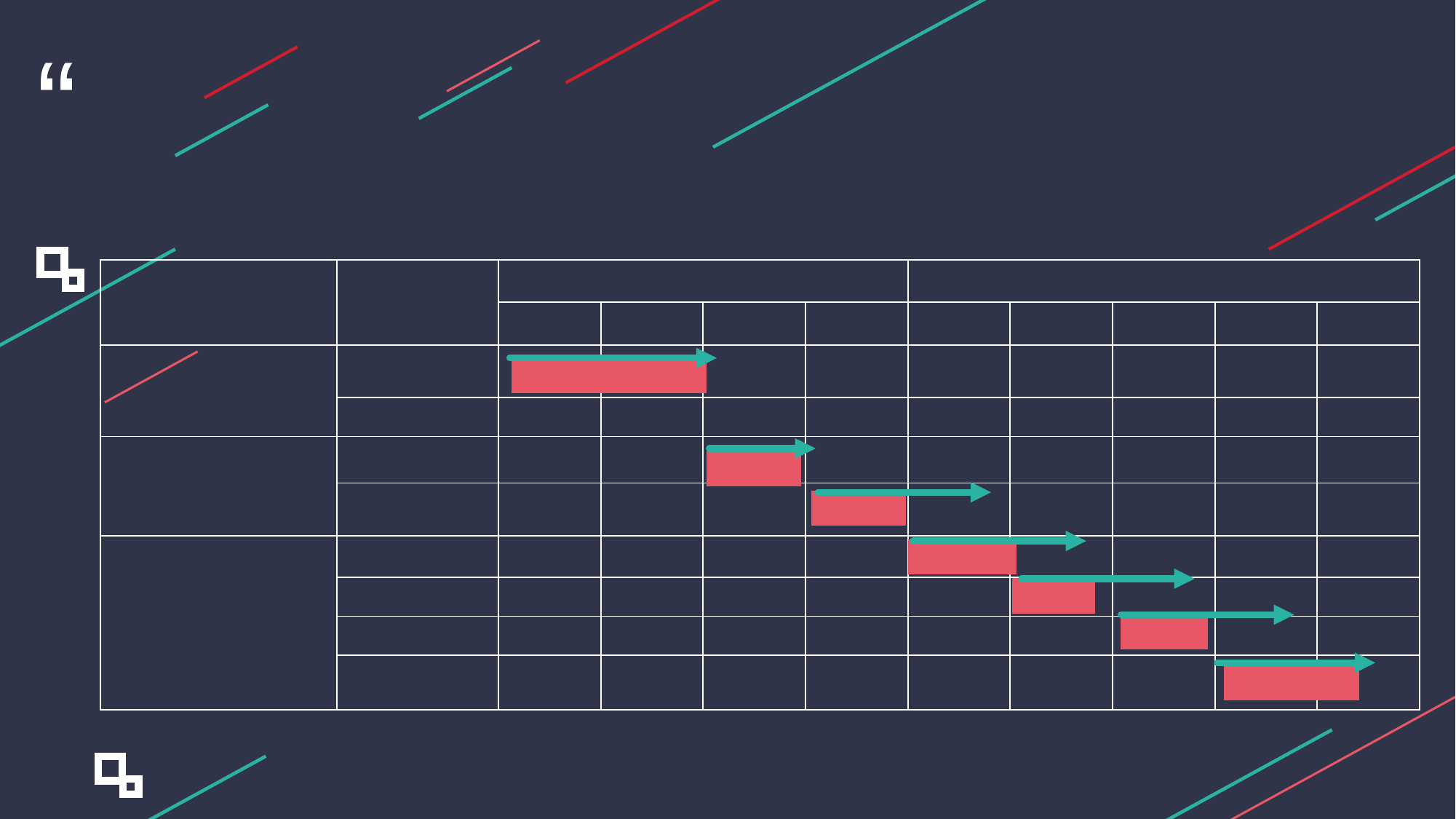

“
 06_일정

| 항목 | 과업 | 6월 |  |  |  | 7월 |  |  |  |  |
| --- | --- | --- | --- | --- | --- | --- | --- | --- | --- | --- |
|  |  | 1주 | 2주 | 3주 | 4주 | 1주 | 2주 | 3주 | 4주 | 5주 |
| 제안서작성 | 주제선정 |  |  |  |  |  |  |  |  |  |
|  | 자료조사 |  |  |  |  |  |  |  |  |  |
| 정의 | 분석정의 |  |  |  |  |  |  |  |  |  |
|  | 설계정의 |  |  |  |  |  |  |  |  |  |
| 작업 | DB모델링 |  |  |  |  |  |  |  |  |  |
|  | UI설계 |  |  |  |  |  |  |  |  |  |
|  | 구현 |  |  |  |  |  |  |  |  |  |
|  | 프로젝트 최종 |  |  |  |  |  |  |  |  |  |
주제선정 및 자료조사
분석정의
설계정의
DB모델링
UI설계
구현
프로젝트 최종